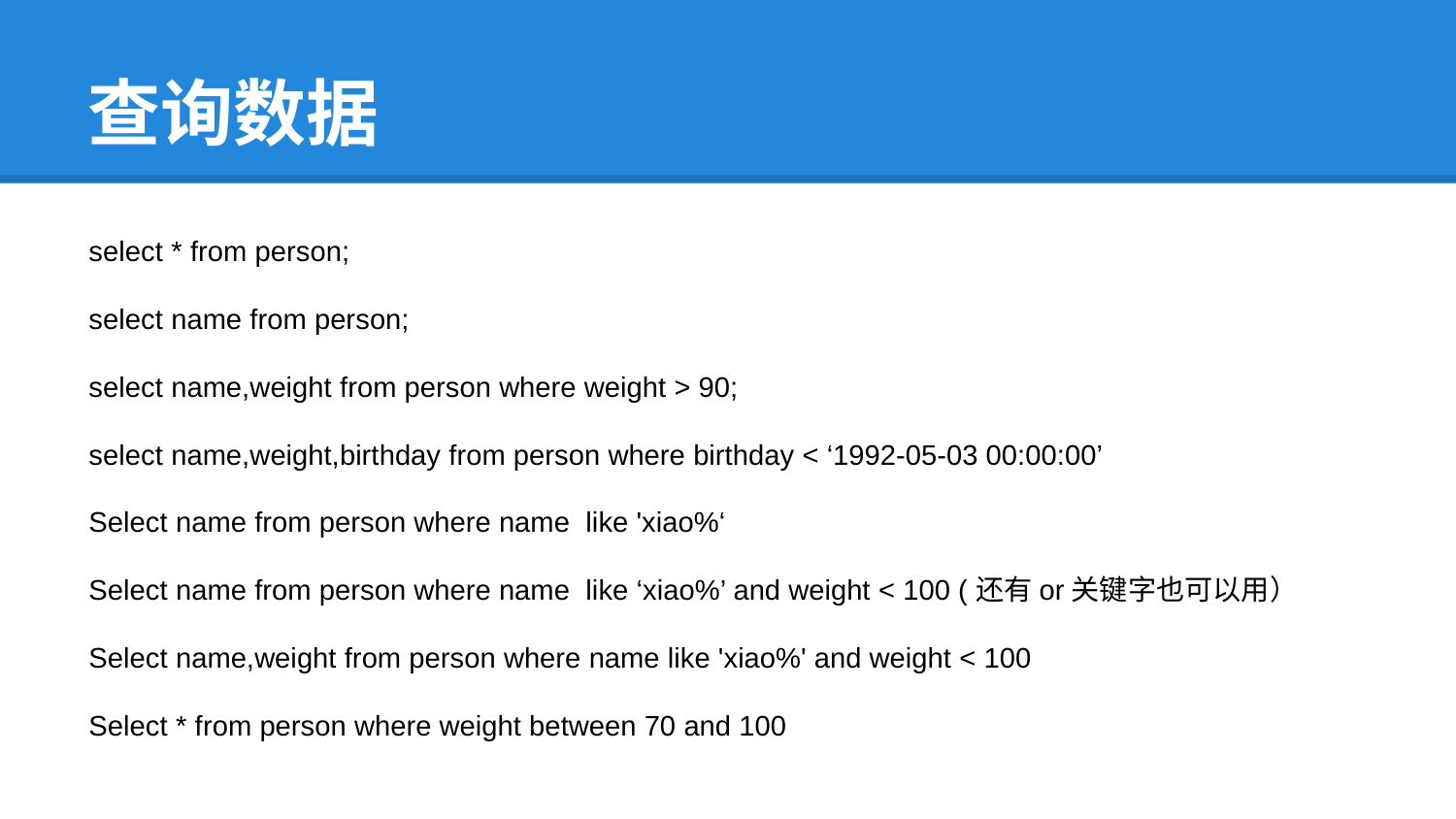

# 查询数据
select * from person;

select name from person;

select name,weight from person where weight > 90;

select name,weight,birthday from person where birthday < ‘1992-05-03 00:00:00’

Select name from person where name  like 'xiao%‘

Select name from person where name  like ‘xiao%’ and weight < 100 (还有or关键字也可以用）

Select name,weight from person where name like 'xiao%' and weight < 100

Select * from person where weight between 70 and 100